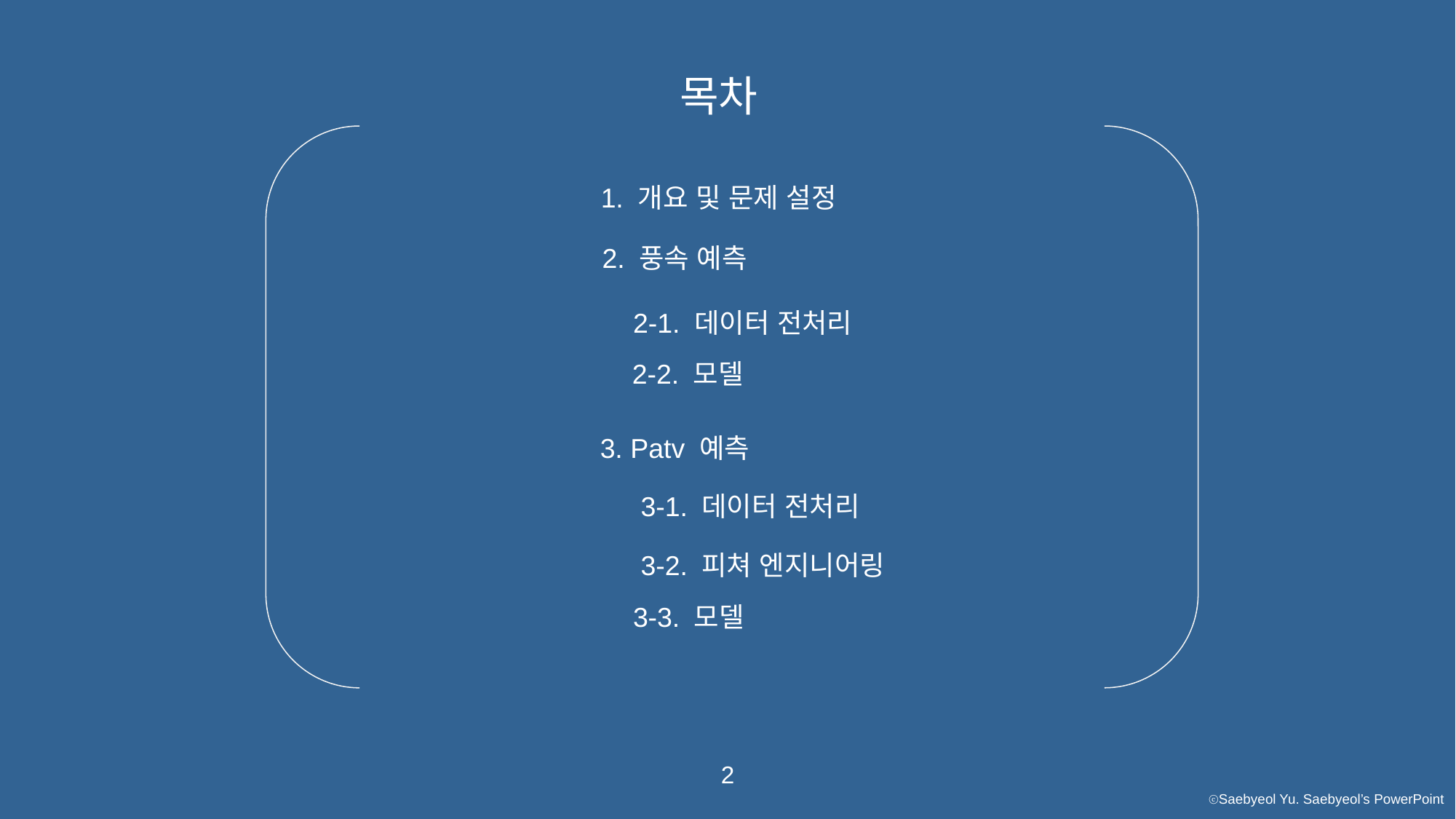

목차

1. 개요 및 문제 설정
2. 풍속 예측
2-1. 데이터 전처리
2-2. 모델
3. Patv 예측
3-1. 데이터 전처리
3-2. 피쳐 엔지니어링
3-3. 모델
2